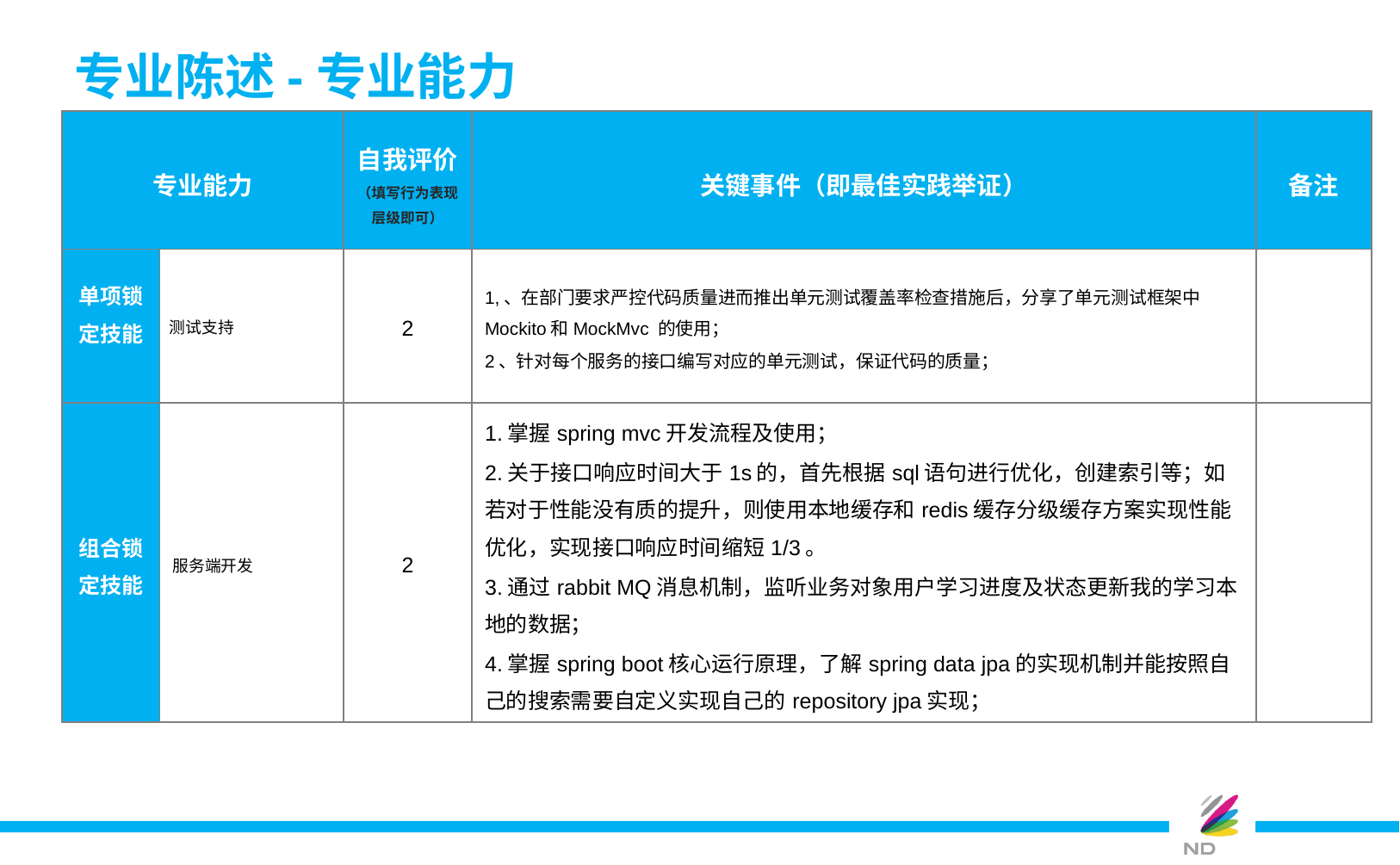

# 专业陈述-专业能力
| 专业能力 |  | 自我评价 （填写行为表现层级即可） | 关键事件（即最佳实践举证） | 备注 |
| --- | --- | --- | --- | --- |
| 单项锁定技能 | 测试支持 | 2 | 1,、在部门要求严控代码质量进而推出单元测试覆盖率检查措施后，分享了单元测试框架中Mockito和MockMvc 的使用； 2、针对每个服务的接口编写对应的单元测试，保证代码的质量； |  |
| 组合锁定技能 | 服务端开发 | 2 | 1.掌握spring mvc开发流程及使用； 2.关于接口响应时间大于1s的，首先根据sql语句进行优化，创建索引等；如若对于性能没有质的提升，则使用本地缓存和redis缓存分级缓存方案实现性能优化，实现接口响应时间缩短1/3。 3.通过rabbit MQ消息机制，监听业务对象用户学习进度及状态更新我的学习本地的数据； 4.掌握spring boot核心运行原理，了解spring data jpa的实现机制并能按照自己的搜索需要自定义实现自己的repository jpa实现； |  |
7